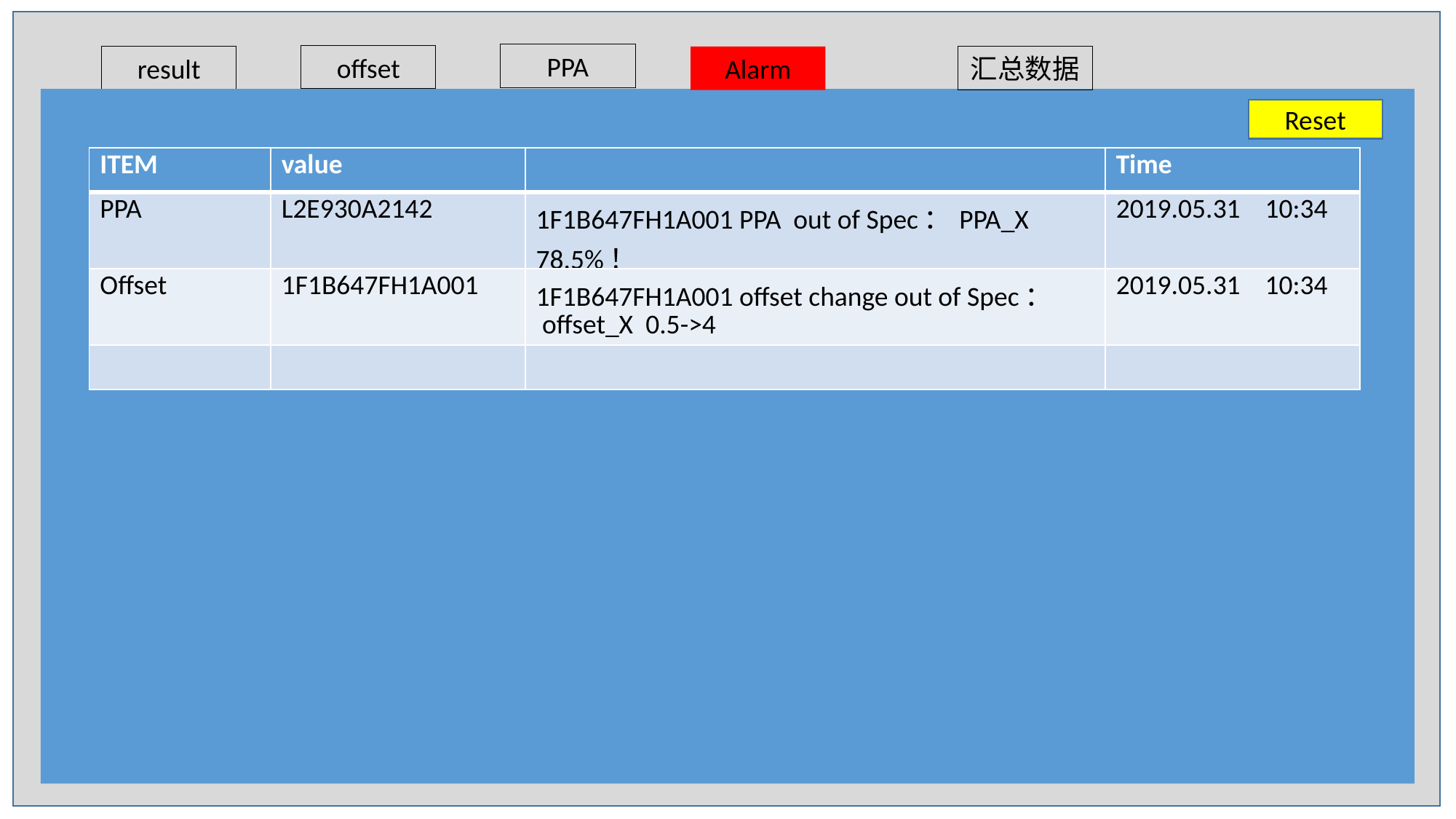

PPA
offset
result
Alarm
汇总数据

Reset
| ITEM | value |  | Time |
| --- | --- | --- | --- |
| PPA | L2E930A2142 | 1F1B647FH1A001 PPA out of Spec：PPA\_X 78.5%！ | 2019.05.31 10:34 |
| Offset | 1F1B647FH1A001 | 1F1B647FH1A001 offset change out of Spec： offset\_X 0.5->4 | 2019.05.31 10:34 |
|  |  |  |  |